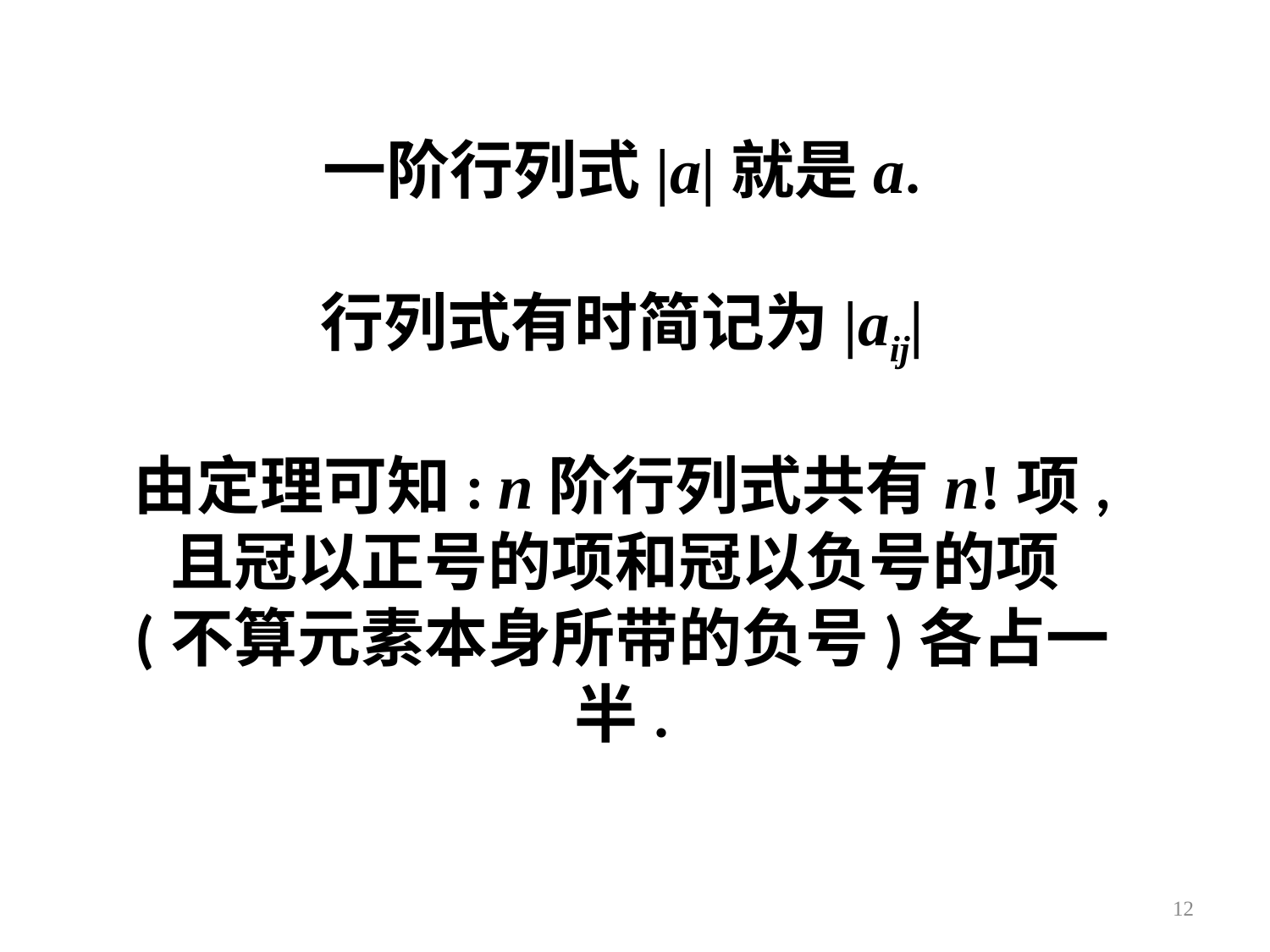

# 一阶行列式|a|就是a. 行列式有时简记为|aij| 由定理可知: n阶行列式共有n!项, 且冠以正号的项和冠以负号的项(不算元素本身所带的负号)各占一半.
12